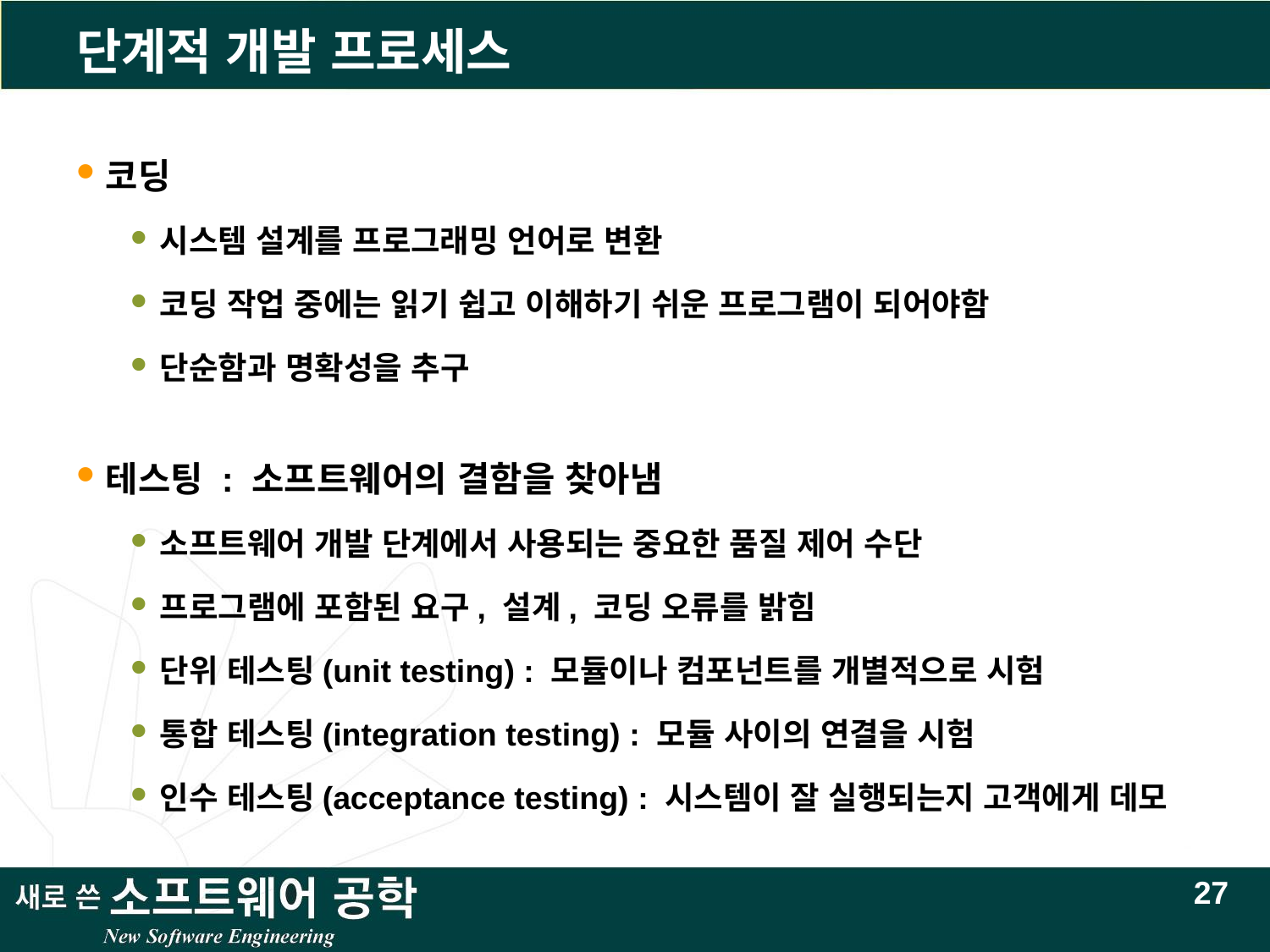

# 단계적 개발 프로세스
코딩
시스템 설계를 프로그래밍 언어로 변환
코딩 작업 중에는 읽기 쉽고 이해하기 쉬운 프로그램이 되어야함
단순함과 명확성을 추구

테스팅 : 소프트웨어의 결함을 찾아냄
소프트웨어 개발 단계에서 사용되는 중요한 품질 제어 수단
프로그램에 포함된 요구, 설계, 코딩 오류를 밝힘
단위 테스팅(unit testing) : 모듈이나 컴포넌트를 개별적으로 시험
통합 테스팅(integration testing) : 모듈 사이의 연결을 시험
인수 테스팅(acceptance testing) : 시스템이 잘 실행되는지 고객에게 데모
27